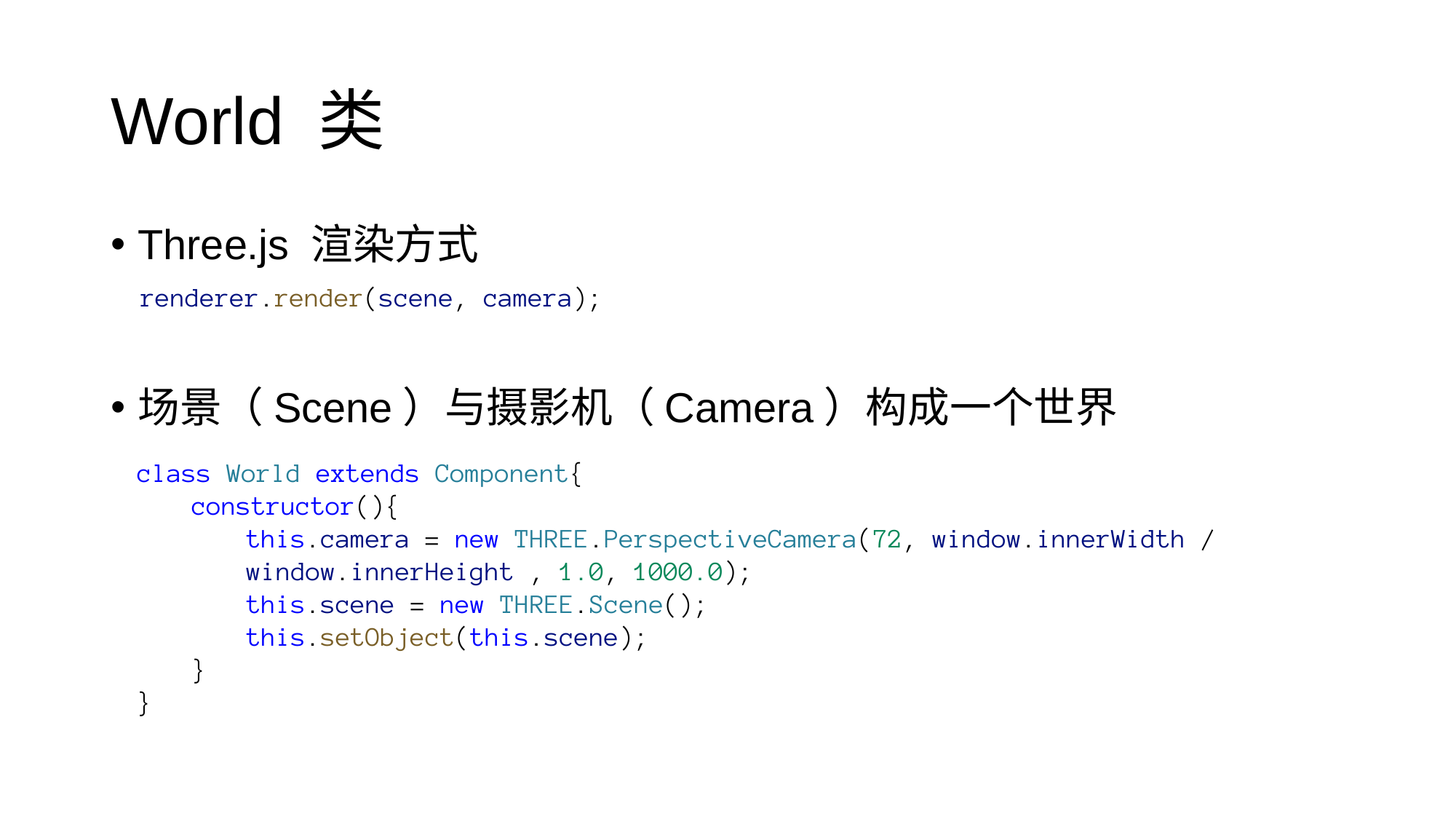

# World 类
Three.js 渲染方式
renderer.render(scene, camera);
场景（Scene）与摄影机（Camera）构成一个世界
class World extends Component{
constructor(){
this.camera = new THREE.PerspectiveCamera(72, window.innerWidth / window.innerHeight , 1.0, 1000.0);
this.scene = new THREE.Scene();
this.setObject(this.scene);
}
}